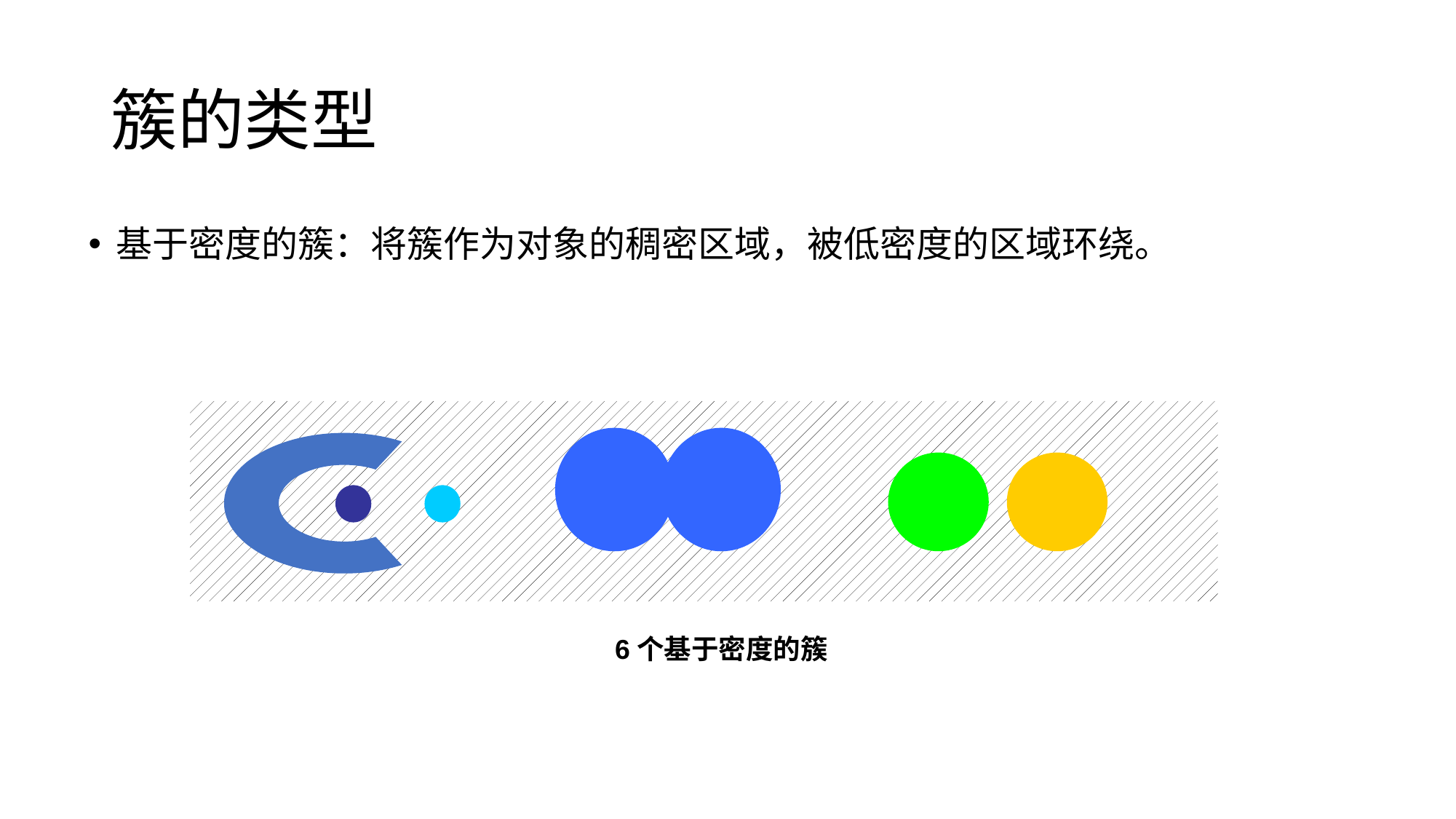

# 簇的类型
基于密度的簇：将簇作为对象的稠密区域，被低密度的区域环绕。

6个基于密度的簇